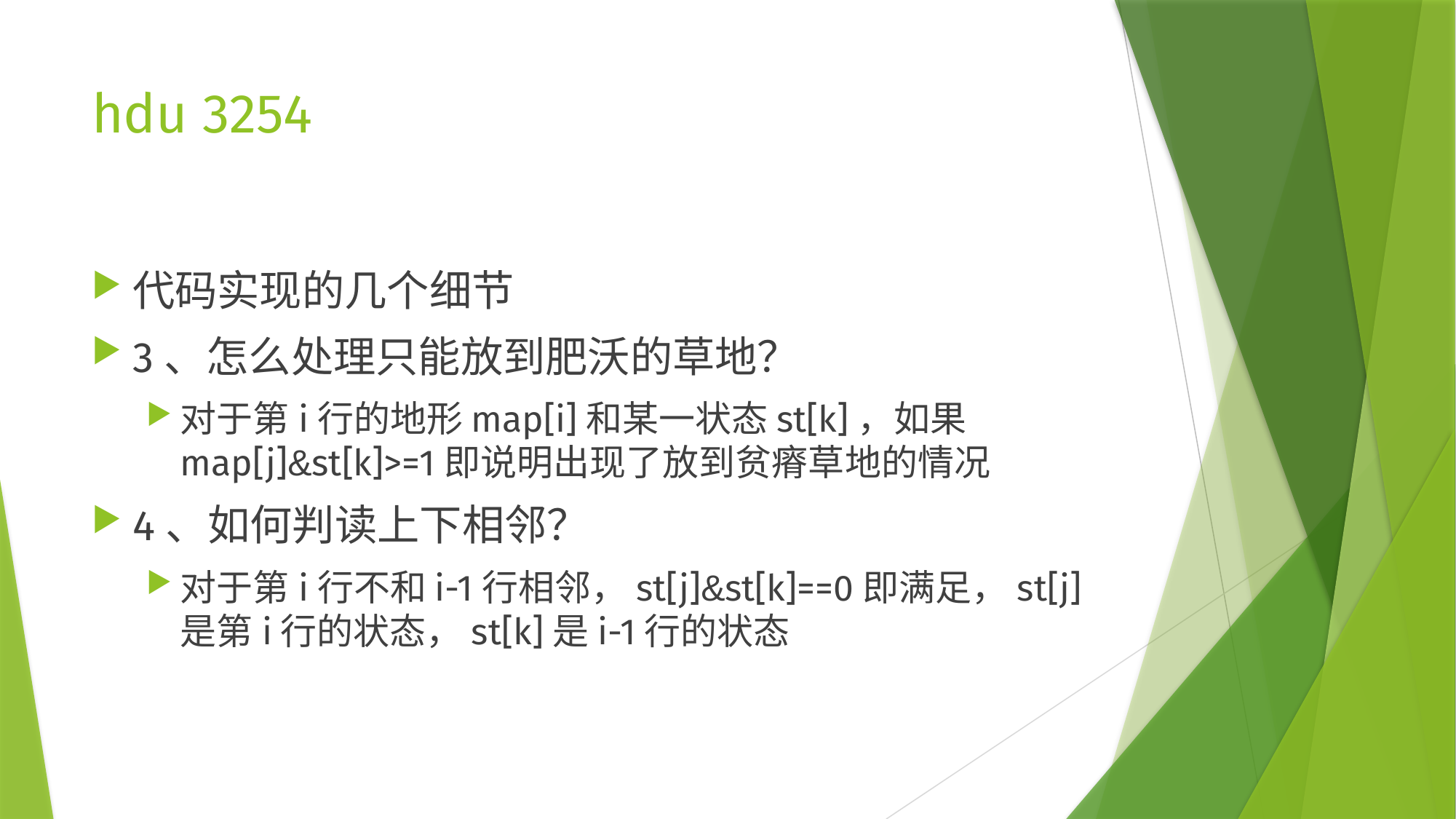

# hdu 3254
代码实现的几个细节
3、怎么处理只能放到肥沃的草地？
对于第i行的地形map[i]和某一状态st[k]，如果map[j]&st[k]>=1即说明出现了放到贫瘠草地的情况
4、如何判读上下相邻？
对于第i行不和i-1行相邻，st[j]&st[k]==0即满足，st[j]是第i行的状态，st[k]是i-1行的状态